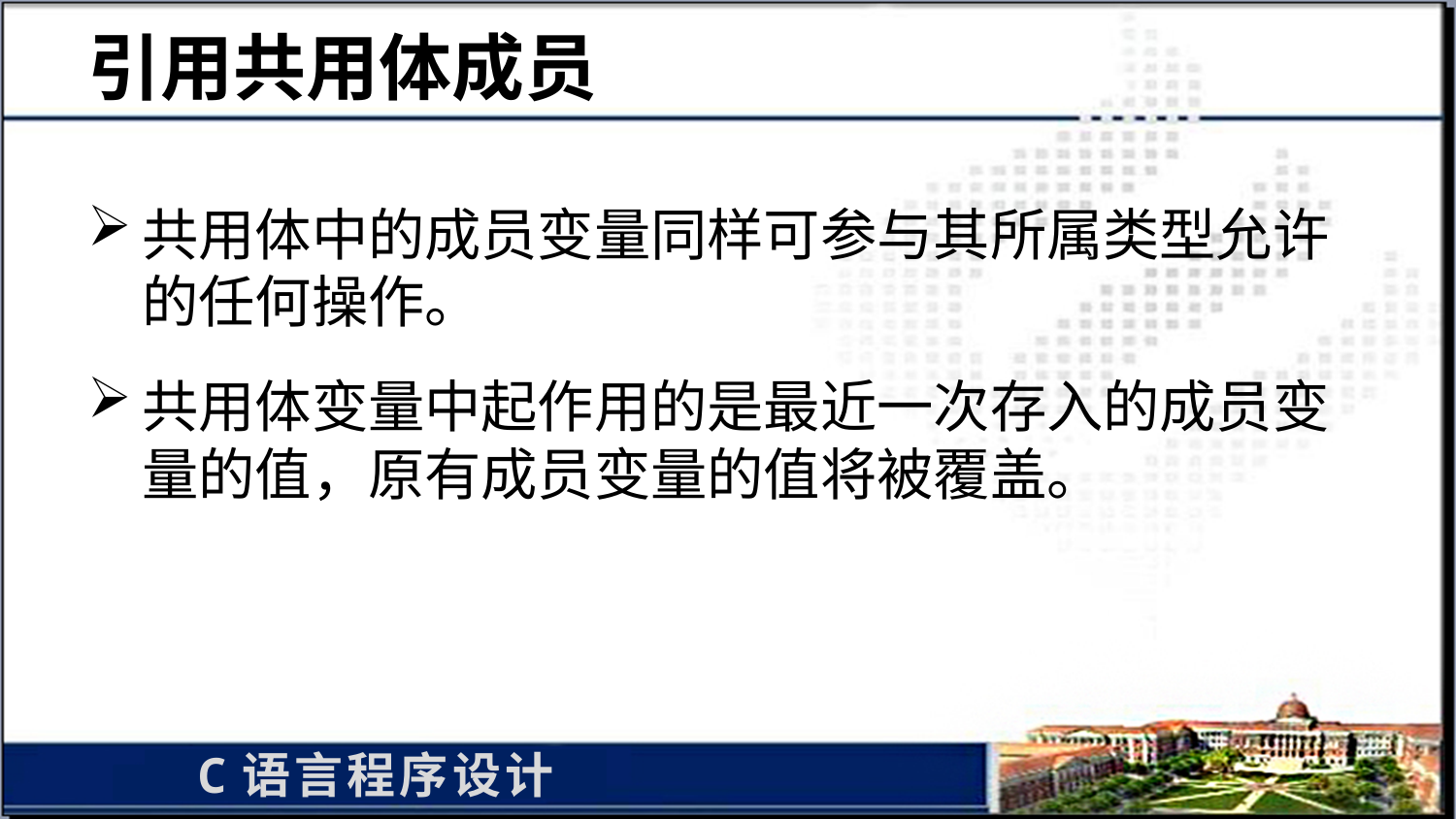

# 引用共用体成员
共用体中的成员变量同样可参与其所属类型允许的任何操作。
共用体变量中起作用的是最近一次存入的成员变量的值，原有成员变量的值将被覆盖。